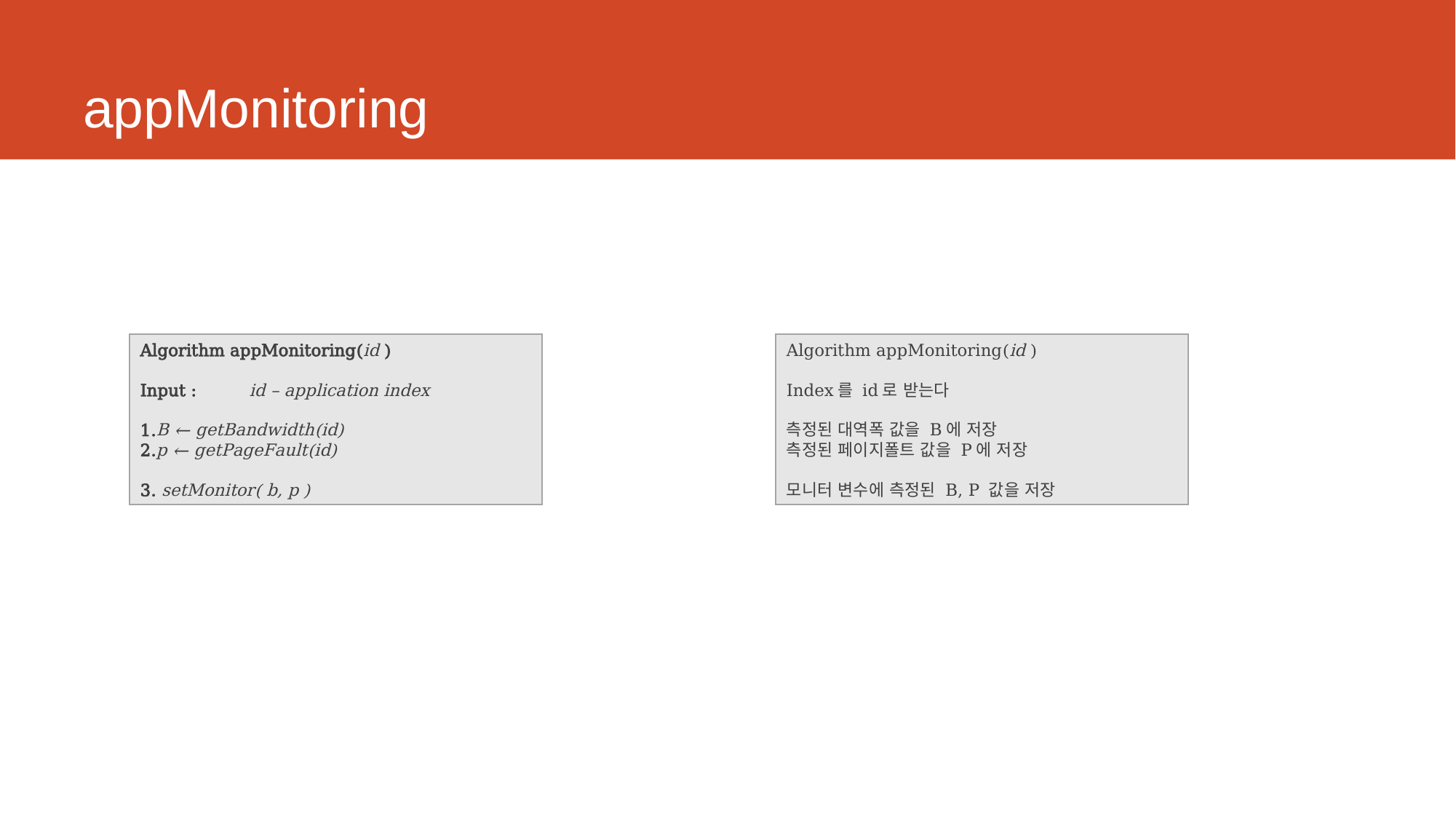

# appMonitoring
Algorithm appMonitoring(id )

Input :	id – application index

1.B ← getBandwidth(id)
2.p ← getPageFault(id)

3. setMonitor( b, p )
Algorithm appMonitoring(id )

Index를 id로 받는다

측정된 대역폭 값을 B에 저장
측정된 페이지폴트 값을 P에 저장

모니터 변수에 측정된 B, P 값을 저장